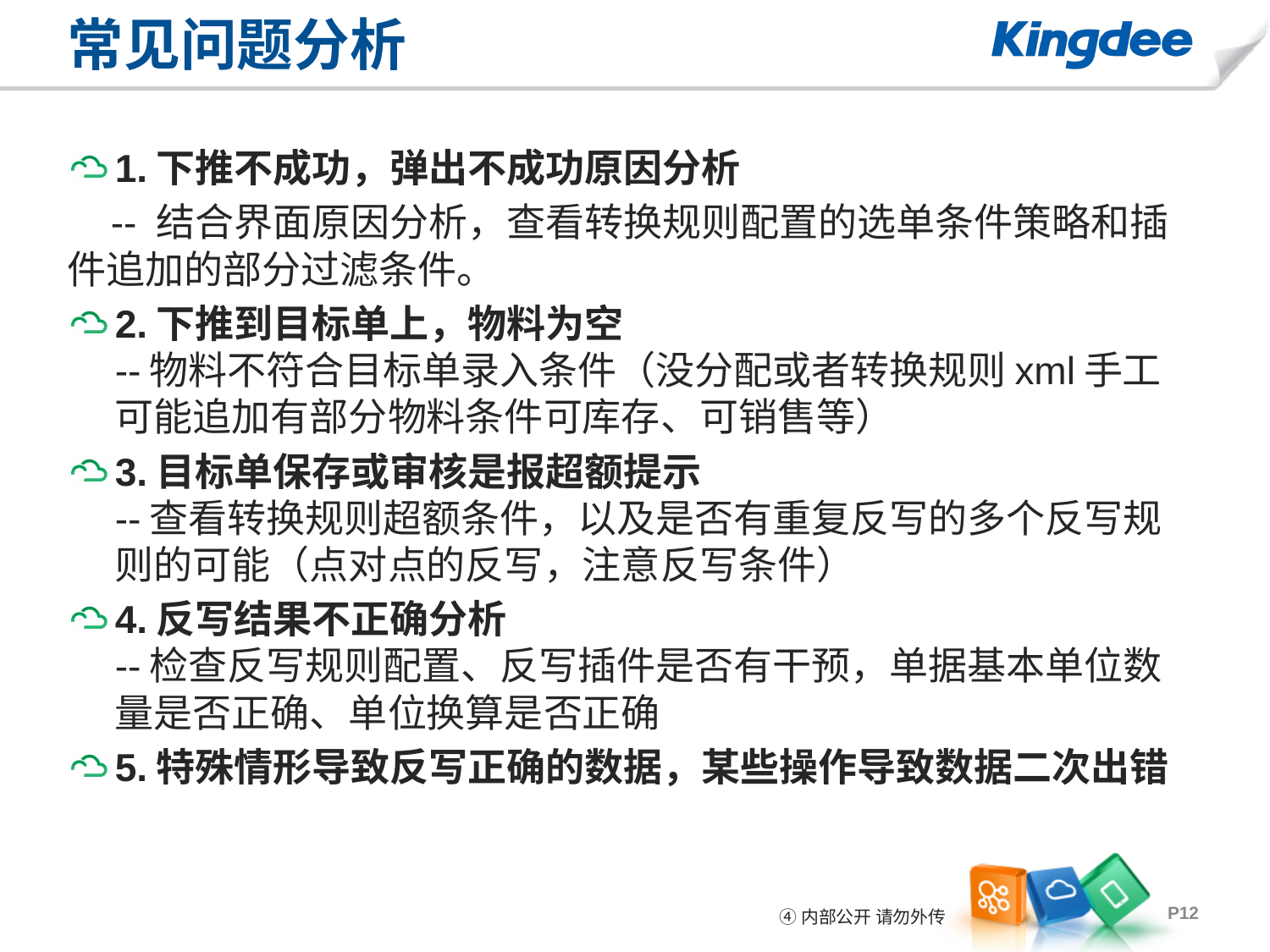

# 常见问题分析
1.下推不成功，弹出不成功原因分析
    -- 结合界面原因分析，查看转换规则配置的选单条件策略和插件追加的部分过滤条件。
2.下推到目标单上，物料为空
--物料不符合目标单录入条件（没分配或者转换规则xml手工可能追加有部分物料条件可库存、可销售等）
3.目标单保存或审核是报超额提示
--查看转换规则超额条件，以及是否有重复反写的多个反写规则的可能（点对点的反写，注意反写条件）
4.反写结果不正确分析
--检查反写规则配置、反写插件是否有干预，单据基本单位数量是否正确、单位换算是否正确
5.特殊情形导致反写正确的数据，某些操作导致数据二次出错